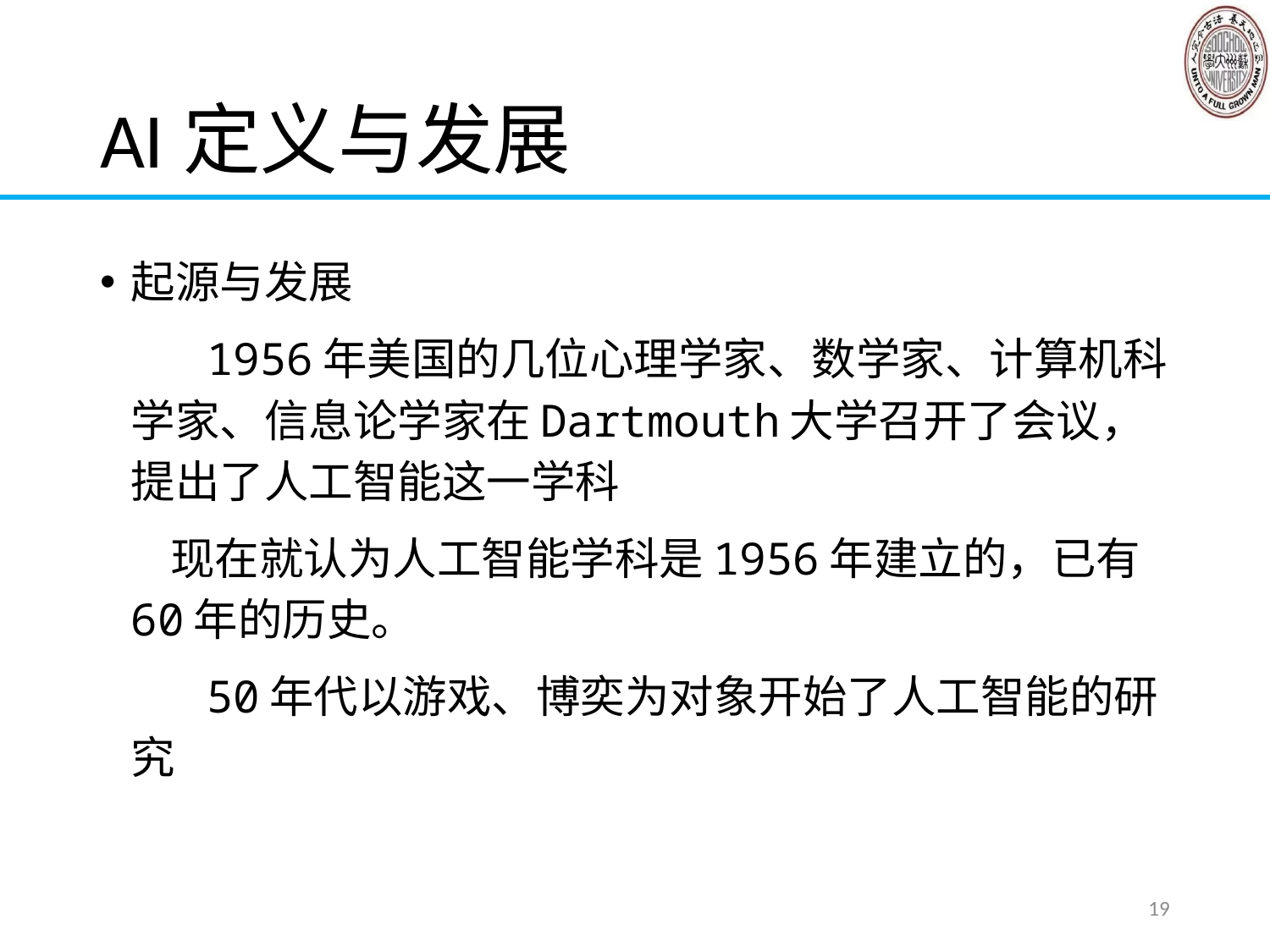

# AI定义与发展
起源与发展
    1956年美国的几位心理学家、数学家、计算机科学家、信息论学家在Dartmouth大学召开了会议，提出了人工智能这一学科
	   现在就认为人工智能学科是1956年建立的，已有60年的历史。
    50年代以游戏、博奕为对象开始了人工智能的研究

19